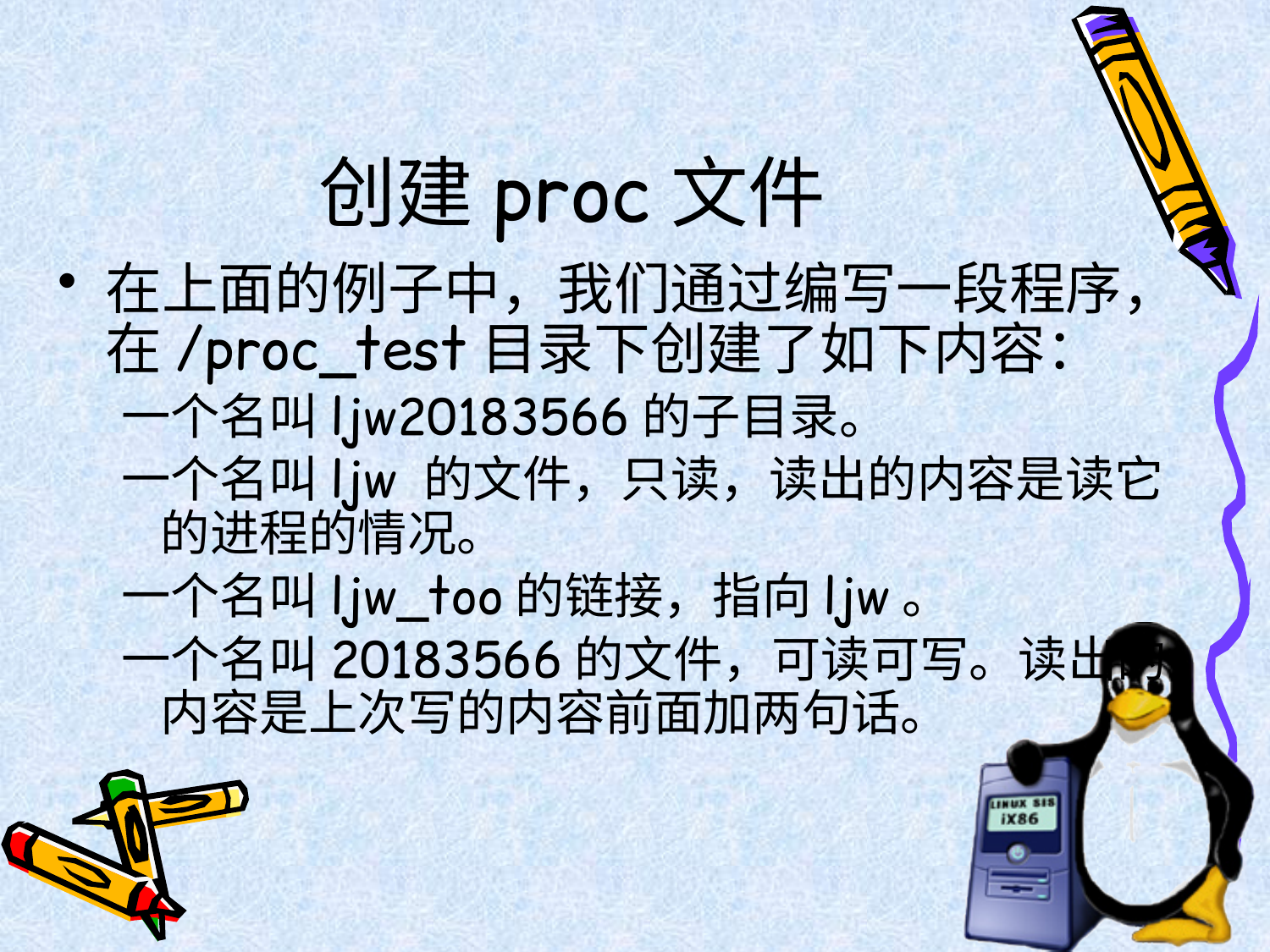

# 创建proc文件
在上面的例子中，我们通过编写一段程序，在/proc_test目录下创建了如下内容：
一个名叫ljw20183566的子目录。
一个名叫ljw 的文件，只读，读出的内容是读它的进程的情况。
一个名叫ljw_too的链接，指向ljw。
一个名叫20183566的文件，可读可写。读出的内容是上次写的内容前面加两句话。